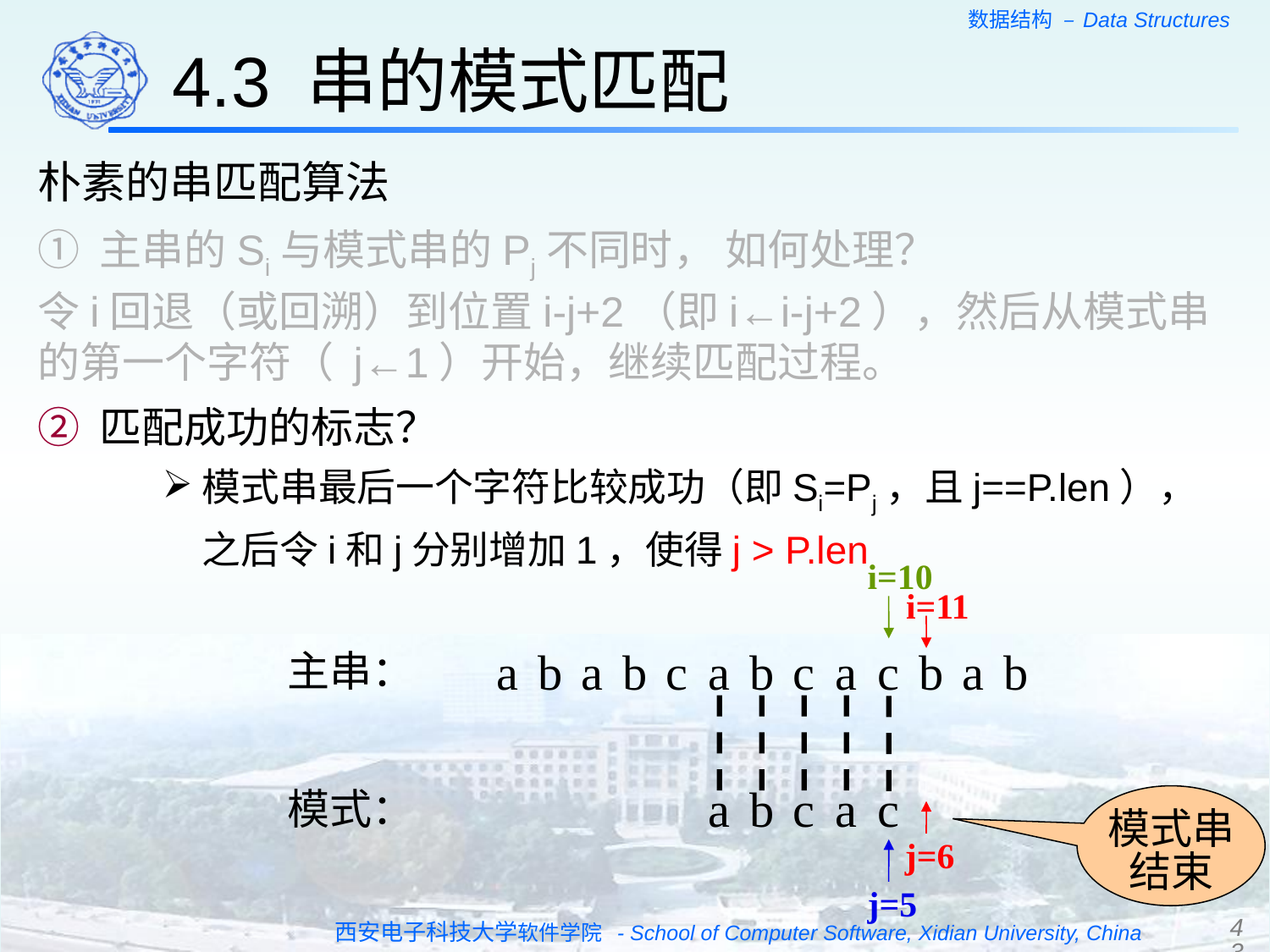

4.3 串的模式匹配
朴素的串匹配算法
① 主串的Si与模式串的Pj不同时， 如何处理？
令i回退（或回溯）到位置i-j+2（即i←i-j+2），然后从模式串的第一个字符（ j←1）开始，继续匹配过程。
② 匹配成功的标志？
模式串最后一个字符比较成功（即Si=Pj，且j==P.len），之后令i和j分别增加1，使得j > P.len
i=10

j=5
i=11

j=6
主串：
a
b
a
b
c
a
b
c
a
c
b
a
b

模式：
模式串结束
a
b
c
a
c
43